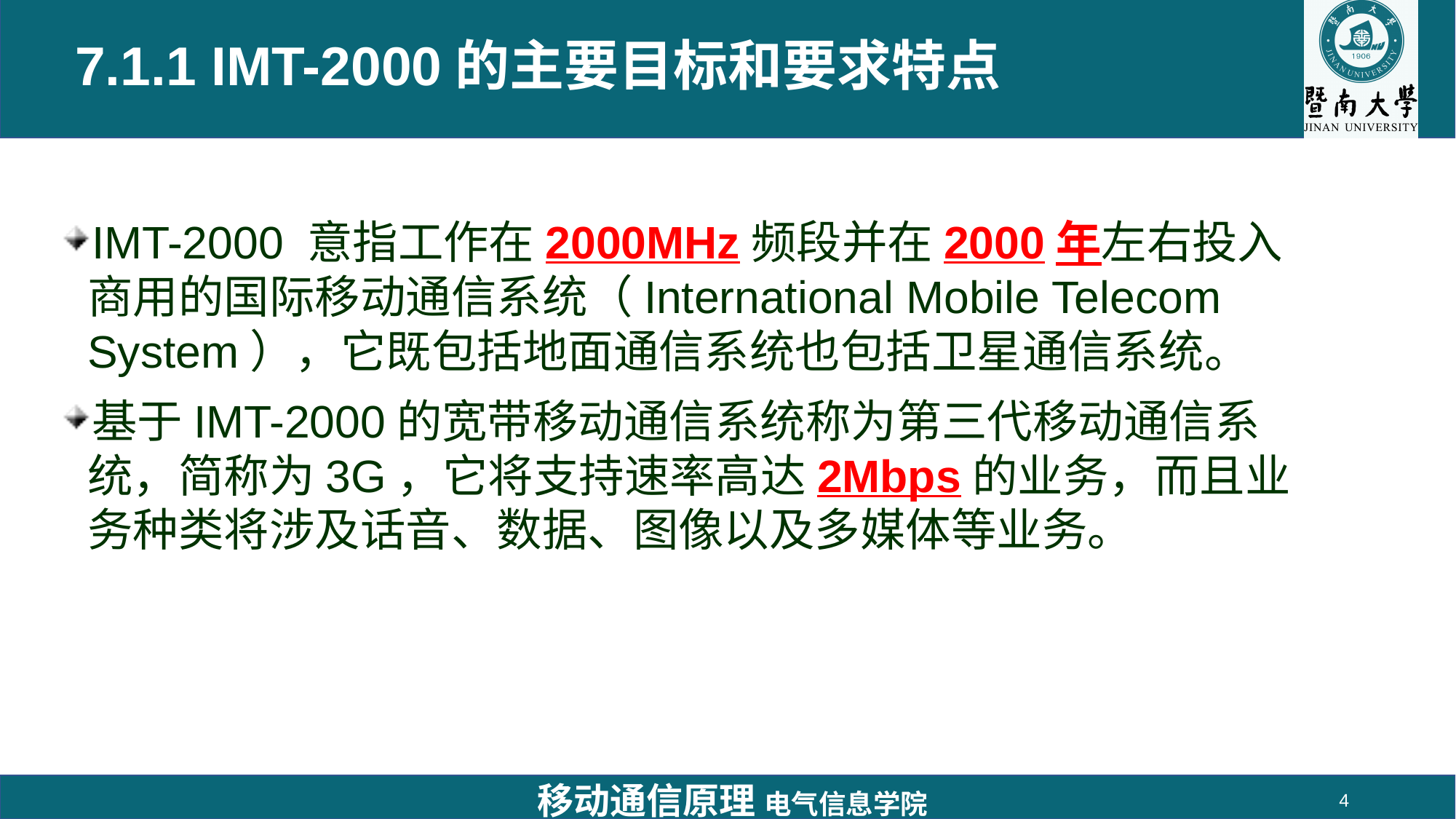

# 7.1.1 IMT-2000的主要目标和要求特点

IMT-2000 意指工作在2000MHz频段并在2000年左右投入商用的国际移动通信系统（International Mobile Telecom System），它既包括地面通信系统也包括卫星通信系统。
基于IMT-2000的宽带移动通信系统称为第三代移动通信系统，简称为3G，它将支持速率高达2Mbps的业务，而且业务种类将涉及话音、数据、图像以及多媒体等业务。

移动通信原理 电气信息学院
4